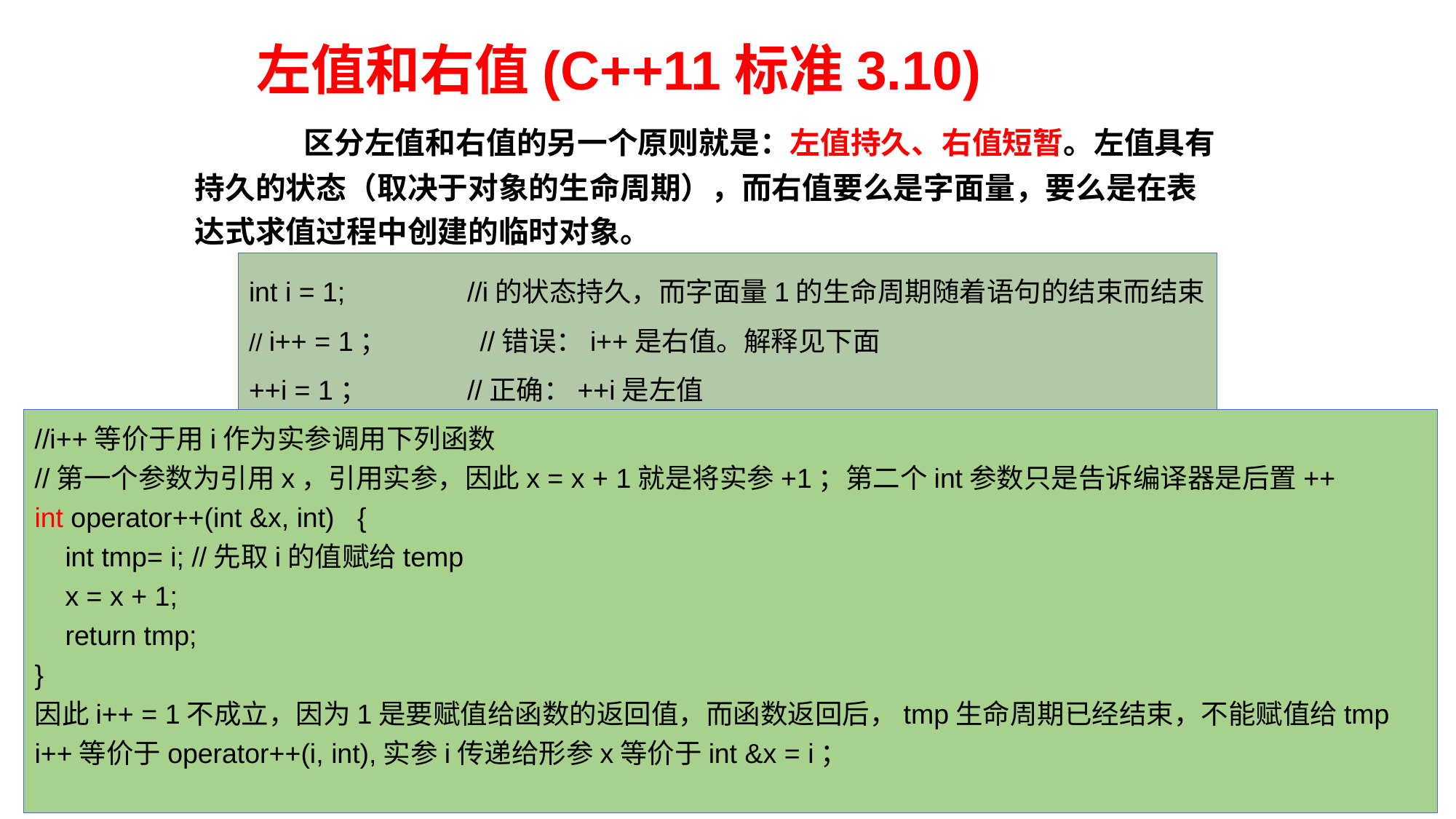

# 左值和右值(C++11标准3.10)
	区分左值和右值的另一个原则就是：左值持久、右值短暂。左值具有持久的状态（取决于对象的生命周期），而右值要么是字面量，要么是在表达式求值过程中创建的临时对象。

int i = 1;  	//i的状态持久，而字面量1的生命周期随着语句的结束而结束// i++ = 1；	 //错误：i++是右值。解释见下面
++i = 1； 	//正确：++i是左值

//i++等价于用i作为实参调用下列函数
//第一个参数为引用x，引用实参，因此x = x + 1就是将实参+1；第二个int参数只是告诉编译器是后置++
int operator++(int &x, int)   {
    int tmp= i; //先取i的值赋给temp
    x = x + 1;
    return tmp;
}
因此i++ = 1不成立，因为1是要赋值给函数的返回值，而函数返回后，tmp生命周期已经结束，不能赋值给tmp
i++等价于operator++(i, int),实参i传递给形参x等价于int &x = i；